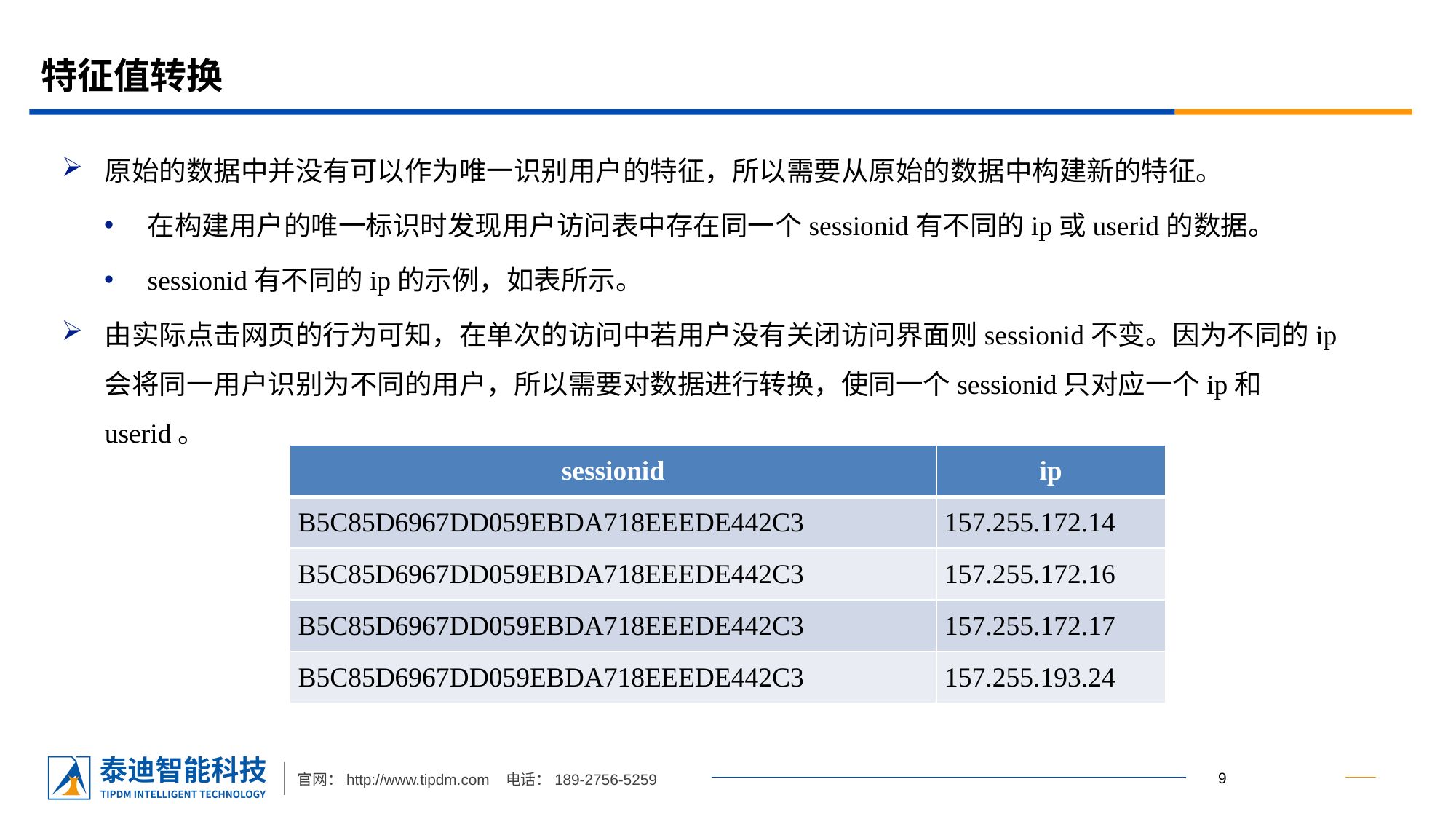

# 特征值转换
原始的数据中并没有可以作为唯一识别用户的特征，所以需要从原始的数据中构建新的特征。
在构建用户的唯一标识时发现用户访问表中存在同一个sessionid有不同的ip或userid的数据。
sessionid有不同的ip的示例，如表所示。
由实际点击网页的行为可知，在单次的访问中若用户没有关闭访问界面则sessionid不变。因为不同的ip会将同一用户识别为不同的用户，所以需要对数据进行转换，使同一个sessionid只对应一个ip和userid。

| sessionid | ip |
| --- | --- |
| B5C85D6967DD059EBDA718EEEDE442C3 | 157.255.172.14 |
| B5C85D6967DD059EBDA718EEEDE442C3 | 157.255.172.16 |
| B5C85D6967DD059EBDA718EEEDE442C3 | 157.255.172.17 |
| B5C85D6967DD059EBDA718EEEDE442C3 | 157.255.193.24 |